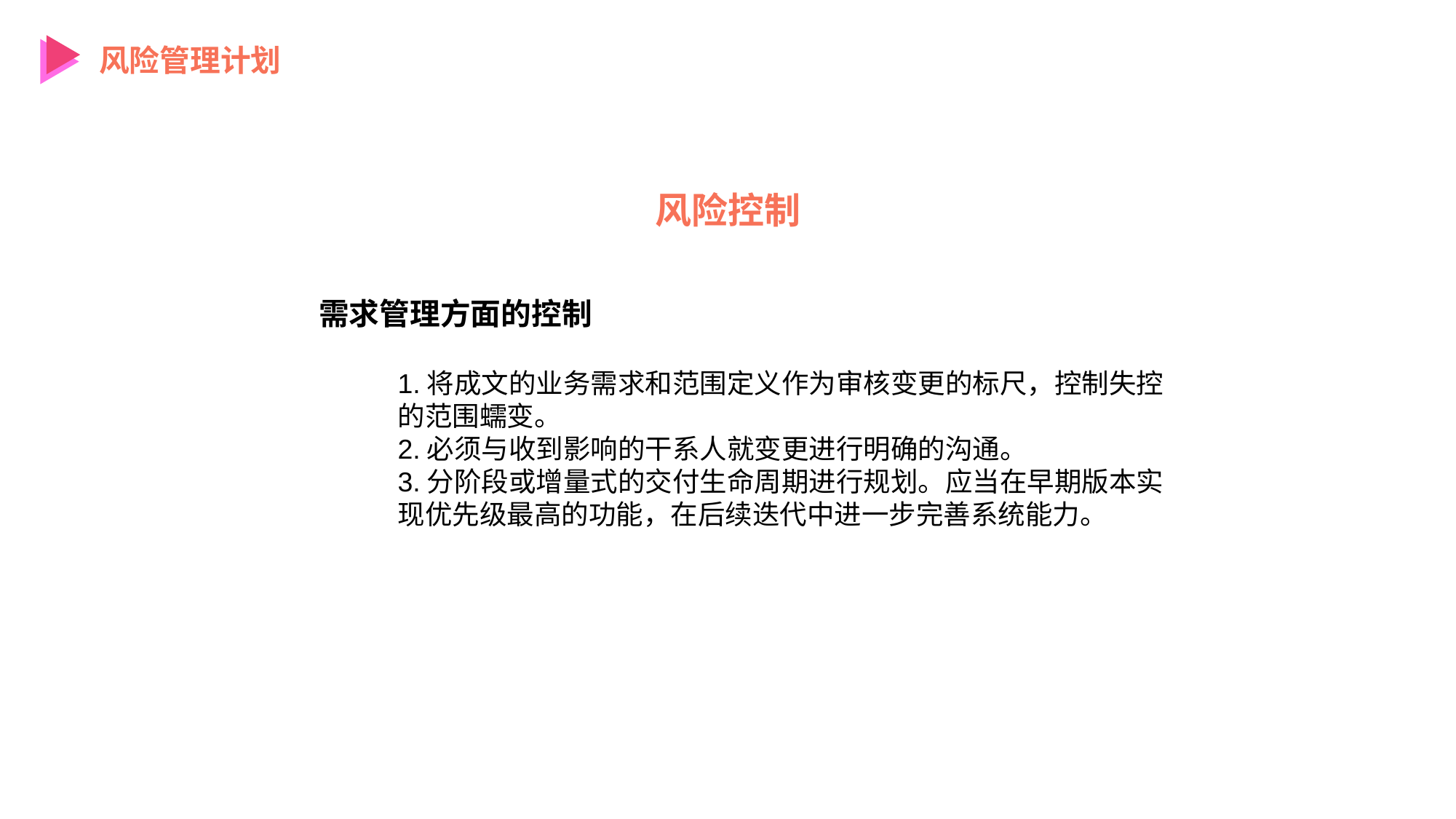

风险管理计划
风险控制
需求管理方面的控制
1.将成文的业务需求和范围定义作为审核变更的标尺，控制失控的范围蠕变。
2.必须与收到影响的干系人就变更进行明确的沟通。
3.分阶段或增量式的交付生命周期进行规划。应当在早期版本实现优先级最高的功能，在后续迭代中进一步完善系统能力。